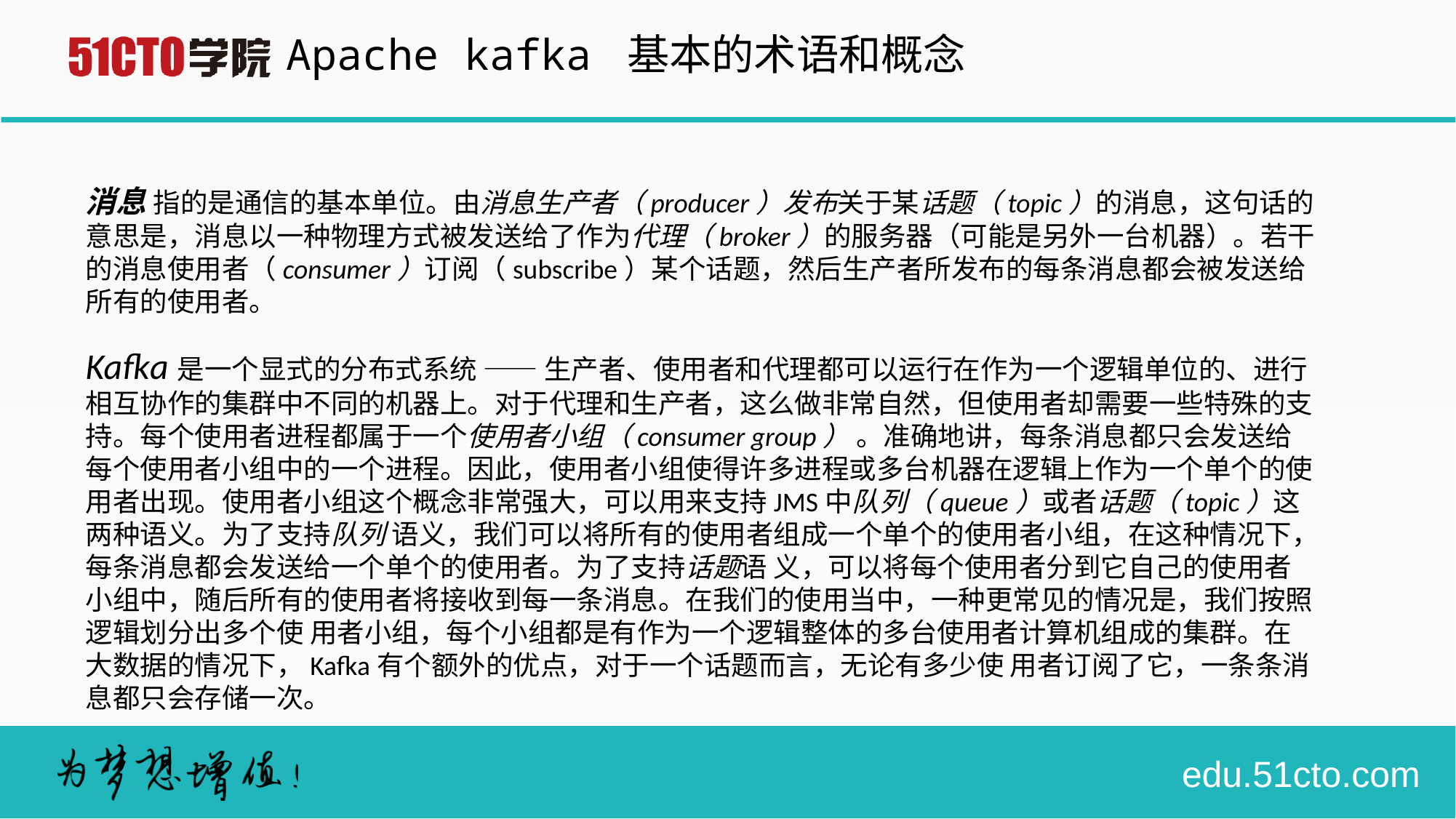

Apache kafka 基本的术语和概念
消息 指的是通信的基本单位。由消息生产者（producer）发布关于某话题（topic）的消息，这句话的意思是，消息以一种物理方式被发送给了作为代理（broker）的服务器（可能是另外一台机器）。若干的消息使用者（consumer）订阅（subscribe）某个话题，然后生产者所发布的每条消息都会被发送给所有的使用者。

Kafka是一个显式的分布式系统 —— 生产者、使用者和代理都可以运行在作为一个逻辑单位的、进行相互协作的集群中不同的机器上。对于代理和生产者，这么做非常自然，但使用者却需要一些特殊的支持。每个使用者进程都属于一个使用者小组（consumer group） 。准确地讲，每条消息都只会发送给每个使用者小组中的一个进程。因此，使用者小组使得许多进程或多台机器在逻辑上作为一个单个的使用者出现。使用者小组这个概念非常强大，可以用来支持JMS中队列（queue）或者话题（topic）这两种语义。为了支持队列 语义，我们可以将所有的使用者组成一个单个的使用者小组，在这种情况下，每条消息都会发送给一个单个的使用者。为了支持话题语 义，可以将每个使用者分到它自己的使用者小组中，随后所有的使用者将接收到每一条消息。在我们的使用当中，一种更常见的情况是，我们按照逻辑划分出多个使 用者小组，每个小组都是有作为一个逻辑整体的多台使用者计算机组成的集群。在大数据的情况下，Kafka有个额外的优点，对于一个话题而言，无论有多少使 用者订阅了它，一条条消息都只会存储一次。